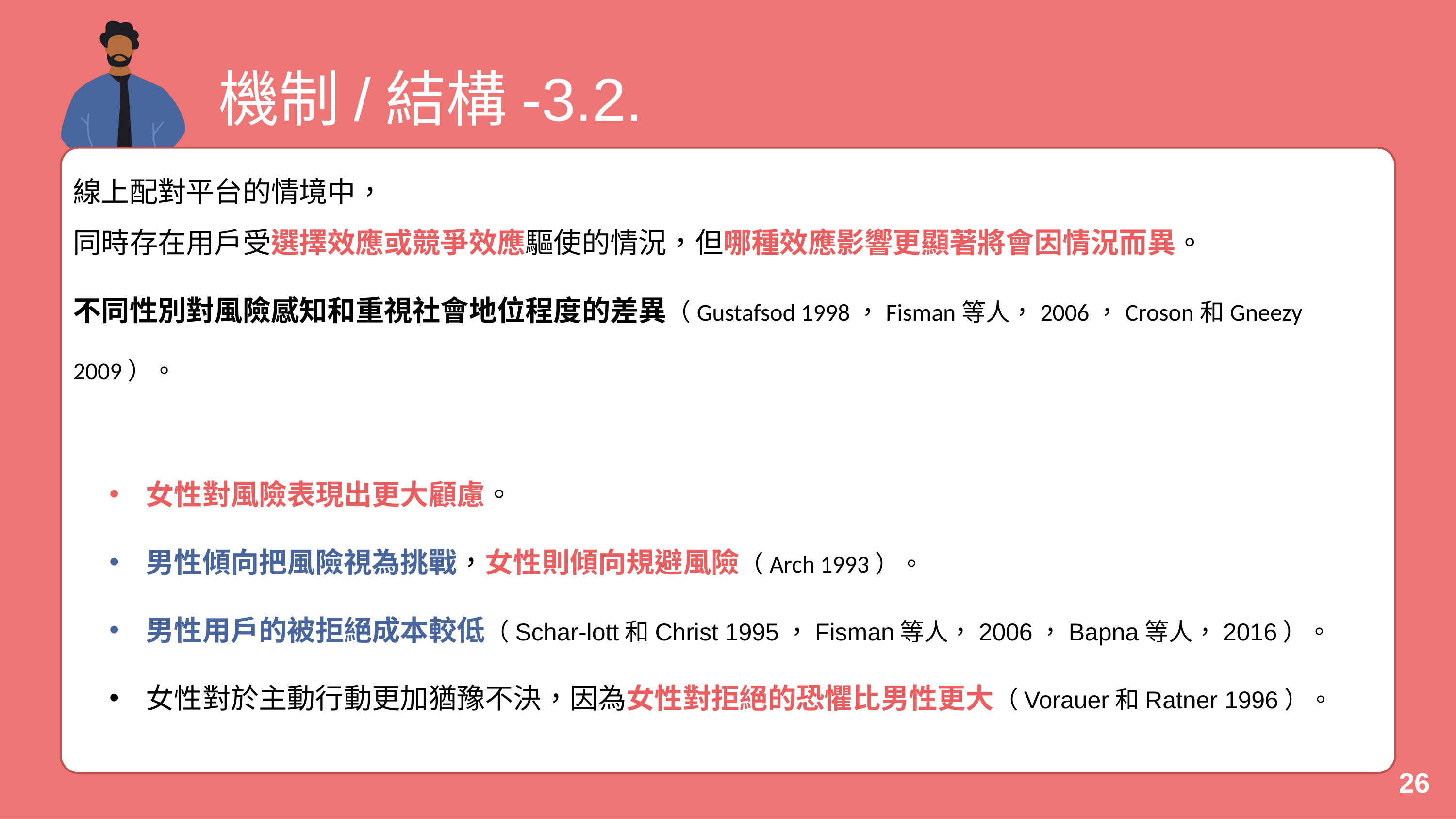

機制/結構-3.2.
線上配對平台的情境中，
同時存在用戶受選擇效應或競爭效應驅使的情況，但哪種效應影響更顯著將會因情況而異。
不同性別對風險感知和重視社會地位程度的差異（Gustafsod 1998，Fisman等人，2006，Croson和Gneezy 2009）。

女性對風險表現出更大顧慮。
男性傾向把風險視為挑戰，女性則傾向規避風險（Arch 1993）。
男性用戶的被拒絕成本較低（Schar-lott和Christ 1995，Fisman等人，2006，Bapna等人，2016）。
女性對於主動行動更加猶豫不決，因為女性對拒絕的恐懼比男性更大（Vorauer和Ratner 1996）。
26